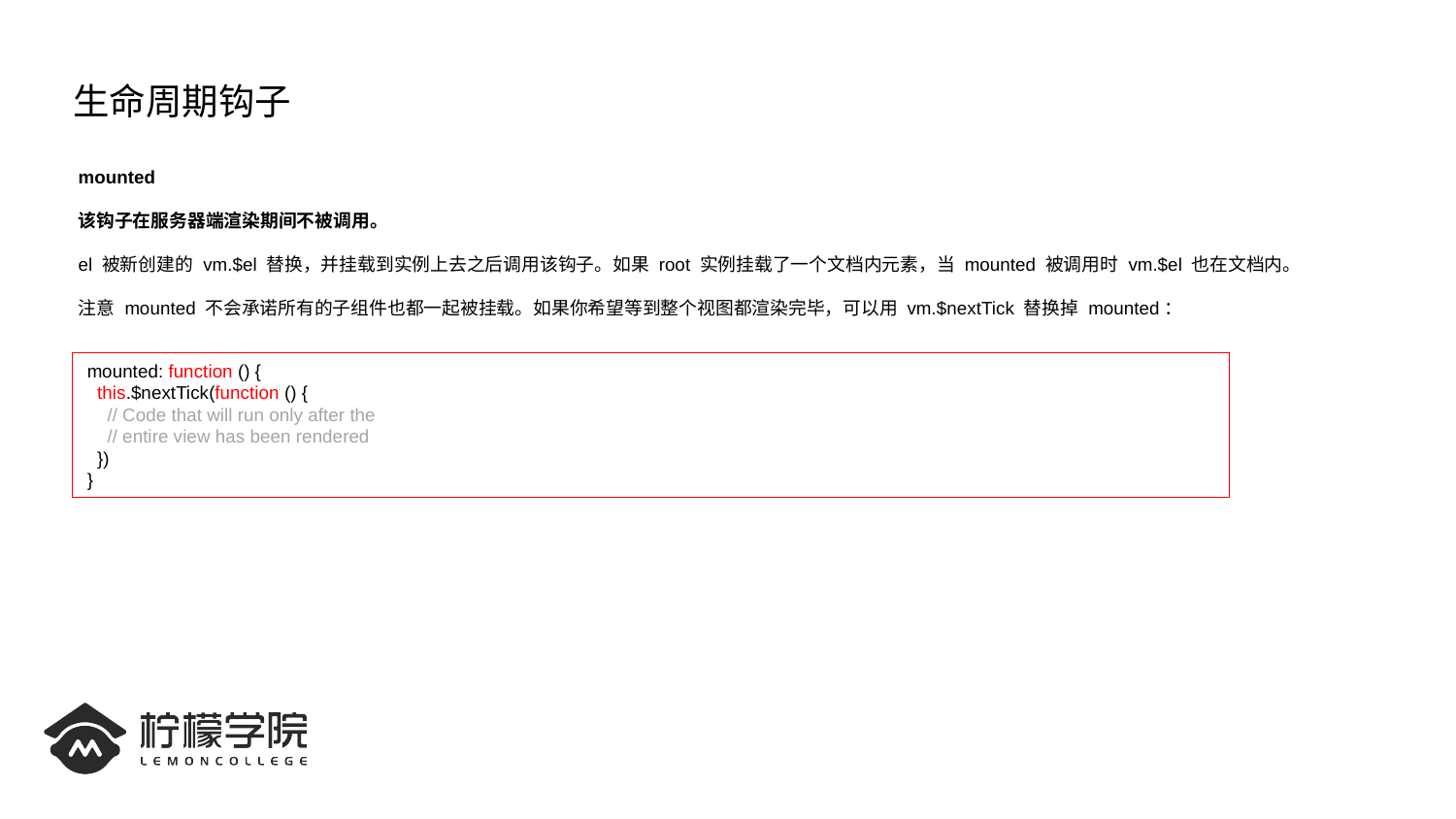

# 生命周期钩子
mounted

该钩子在服务器端渲染期间不被调用。

el 被新创建的 vm.$el 替换，并挂载到实例上去之后调用该钩子。如果 root 实例挂载了一个文档内元素，当 mounted 被调用时 vm.$el 也在文档内。

注意 mounted 不会承诺所有的子组件也都一起被挂载。如果你希望等到整个视图都渲染完毕，可以用 vm.$nextTick 替换掉 mounted：
mounted: function () {
  this.$nextTick(function () {
    // Code that will run only after the
    // entire view has been rendered
  })
}